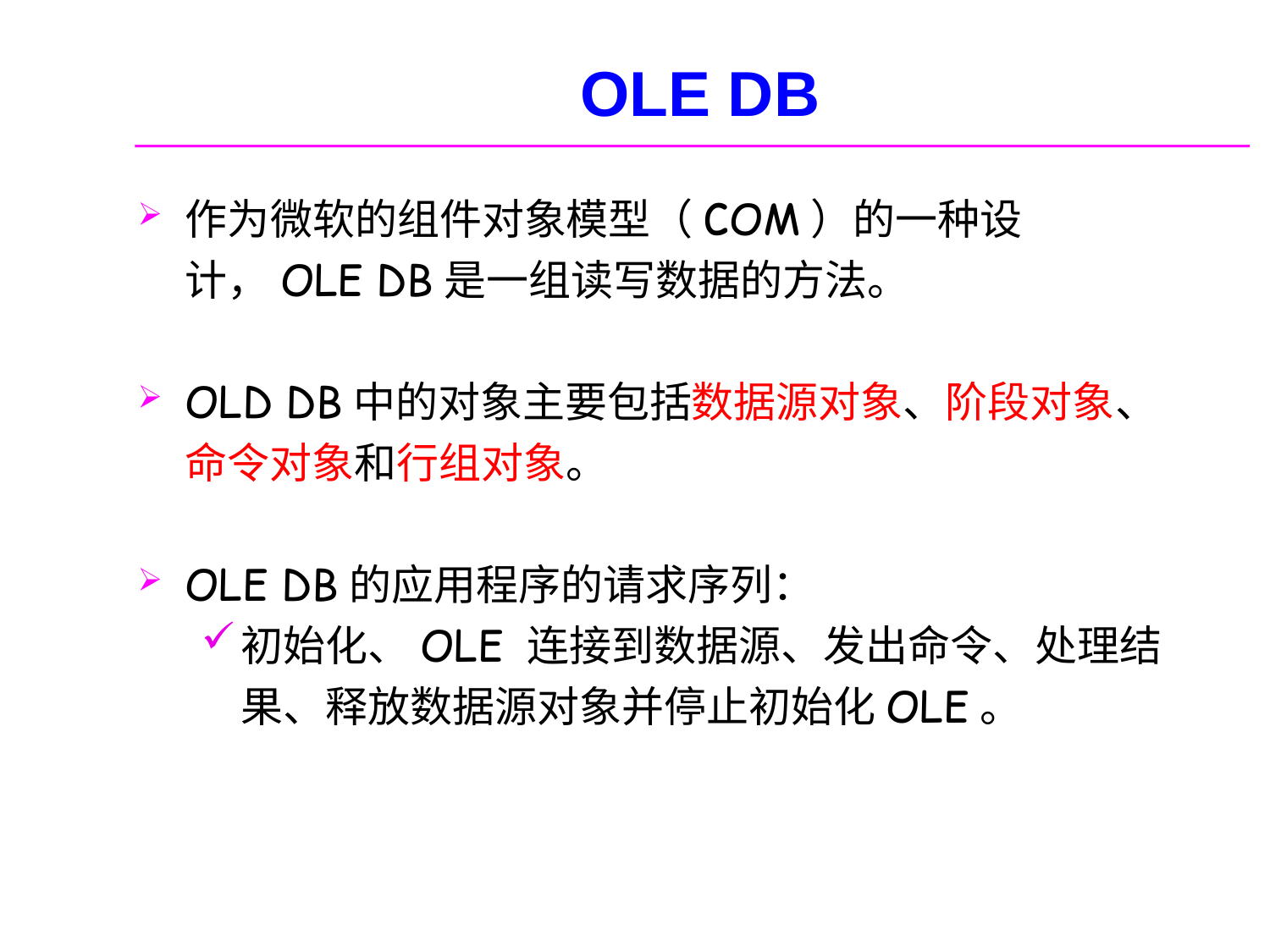

# OLE DB
作为微软的组件对象模型（COM）的一种设计，OLE DB是一组读写数据的方法。

OLD DB中的对象主要包括数据源对象、阶段对象、命令对象和行组对象。

OLE DB的应用程序的请求序列：
初始化、OLE 连接到数据源、发出命令、处理结果、释放数据源对象并停止初始化OLE。

14